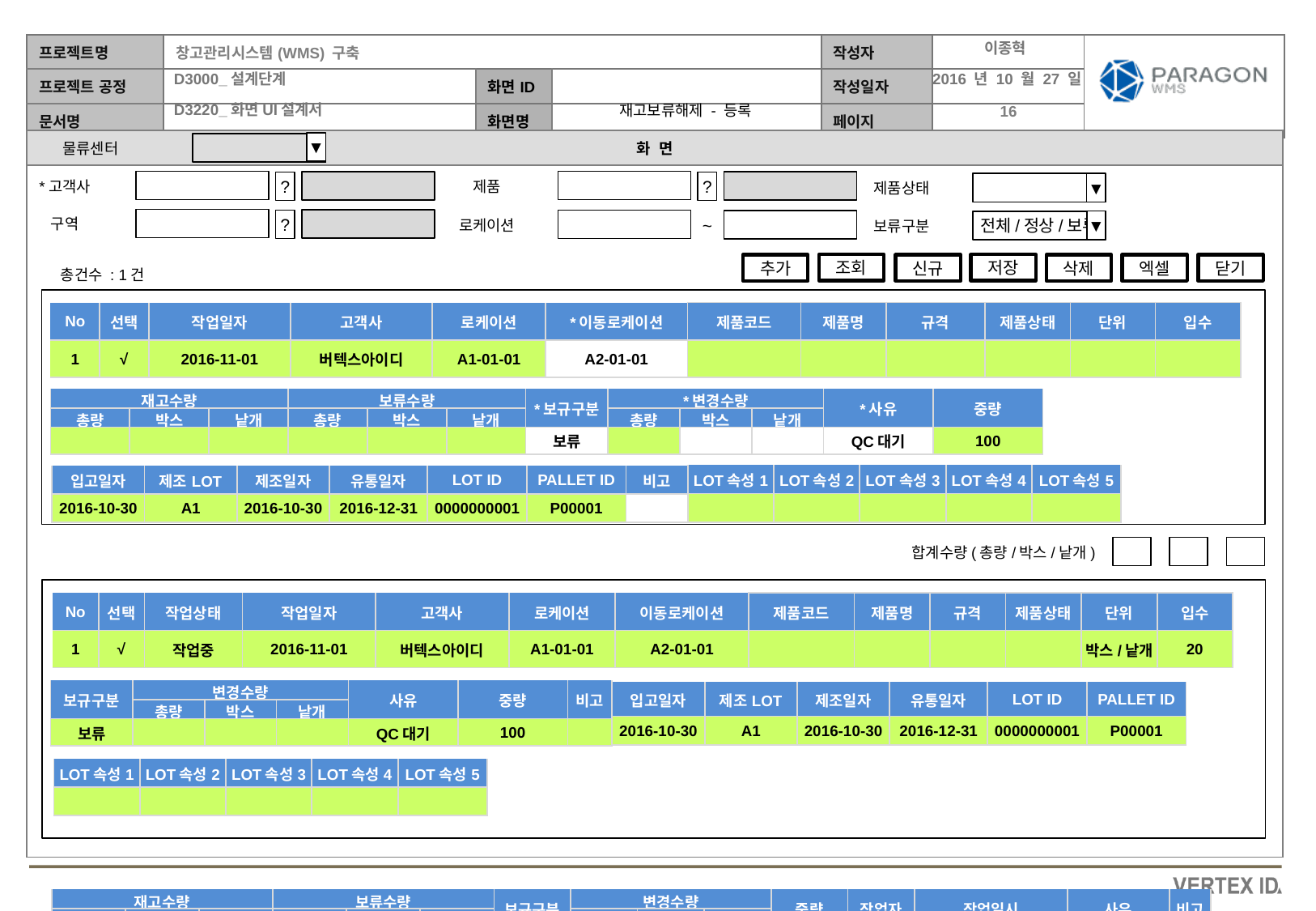

이종혁
2016 년 10 월 27 일
재고보류해제 - 등록
물류센터

▼
▼
▼
*고객사

제품

?
?
제품상태

▼
구역

로케이션

?

보류구분
전체/정상/보류
~
▼
조회
저장
추가
신규
삭제
엑셀
닫기
총건수 : 1건

| No | 선택 | 작업일자 | 고객사 | 로케이션 | \*이동로케이션 | 제품코드 | 제품명 | 규격 | 제품상태 | 단위 | 입수 |
| --- | --- | --- | --- | --- | --- | --- | --- | --- | --- | --- | --- |
| 1 | √ | 2016-11-01 | 버텍스아이디 | A1-01-01 | A2-01-01 |  |  |  |  |  |  |
| 재고수량 |  |  | 보류수량 |  |  | \*보규구분 | \*변경수량 |  |  | \*사유 | 중량 |
| --- | --- | --- | --- | --- | --- | --- | --- | --- | --- | --- | --- |
| 총량 | 박스 | 낱개 | 총량 | 박스 | 낱개 |  | 총량 | 박스 | 낱개 |  |  |
|  |  |  |  |  |  | 보류 |  |  |  | QC대기 | 100 |
| LOT속성1 | LOT속성2 | LOT속성3 | LOT속성4 | LOT속성5 |
| --- | --- | --- | --- | --- |
|  |  |  |  |  |
| 입고일자 | 제조LOT | 제조일자 | 유통일자 | LOT ID | PALLET ID | 비고 |
| --- | --- | --- | --- | --- | --- | --- |
| 2016-10-30 | A1 | 2016-10-30 | 2016-12-31 | 0000000001 | P00001 |  |
합계수량(총량/박스/낱개)

| No | 선택 | 작업상태 | 작업일자 | 고객사 | 로케이션 | 이동로케이션 | 제품코드 | 제품명 | 규격 | 제품상태 | 단위 | 입수 |
| --- | --- | --- | --- | --- | --- | --- | --- | --- | --- | --- | --- | --- |
| 1 | √ | 작업중 | 2016-11-01 | 버텍스아이디 | A1-01-01 | A2-01-01 |  |  |  |  | 박스/낱개 | 20 |
| 보규구분 | 변경수량 |  |  | 사유 | 중량 | 비고 |
| --- | --- | --- | --- | --- | --- | --- |
|  | 총량 | 박스 | 낱개 |  |  |  |
| 보류 |  |  |  | QC대기 | 100 |  |
| 입고일자 | 제조LOT | 제조일자 | 유통일자 | LOT ID | PALLET ID |
| --- | --- | --- | --- | --- | --- |
| 2016-10-30 | A1 | 2016-10-30 | 2016-12-31 | 0000000001 | P00001 |
| LOT속성1 | LOT속성2 | LOT속성3 | LOT속성4 | LOT속성5 |
| --- | --- | --- | --- | --- |
|  |  |  |  |  |
| 재고수량 |  |  | 보류수량 |  |  | 보규구분 | 변경수량 |  |  | 중량 | 작업자 | 작업일시 | 사유 | 비고 |
| --- | --- | --- | --- | --- | --- | --- | --- | --- | --- | --- | --- | --- | --- | --- |
| 총량 | 박스 | 낱개 | 총량 | 박스 | 낱개 |  | 총량 | 박스 | 낱개 |  |  |  |  |  |
|  |  |  |  |  |  | 보류 |  |  |  | 100g | 이종혁 | 2016-11-01 14:20:20 | 재고보류변경 |  |